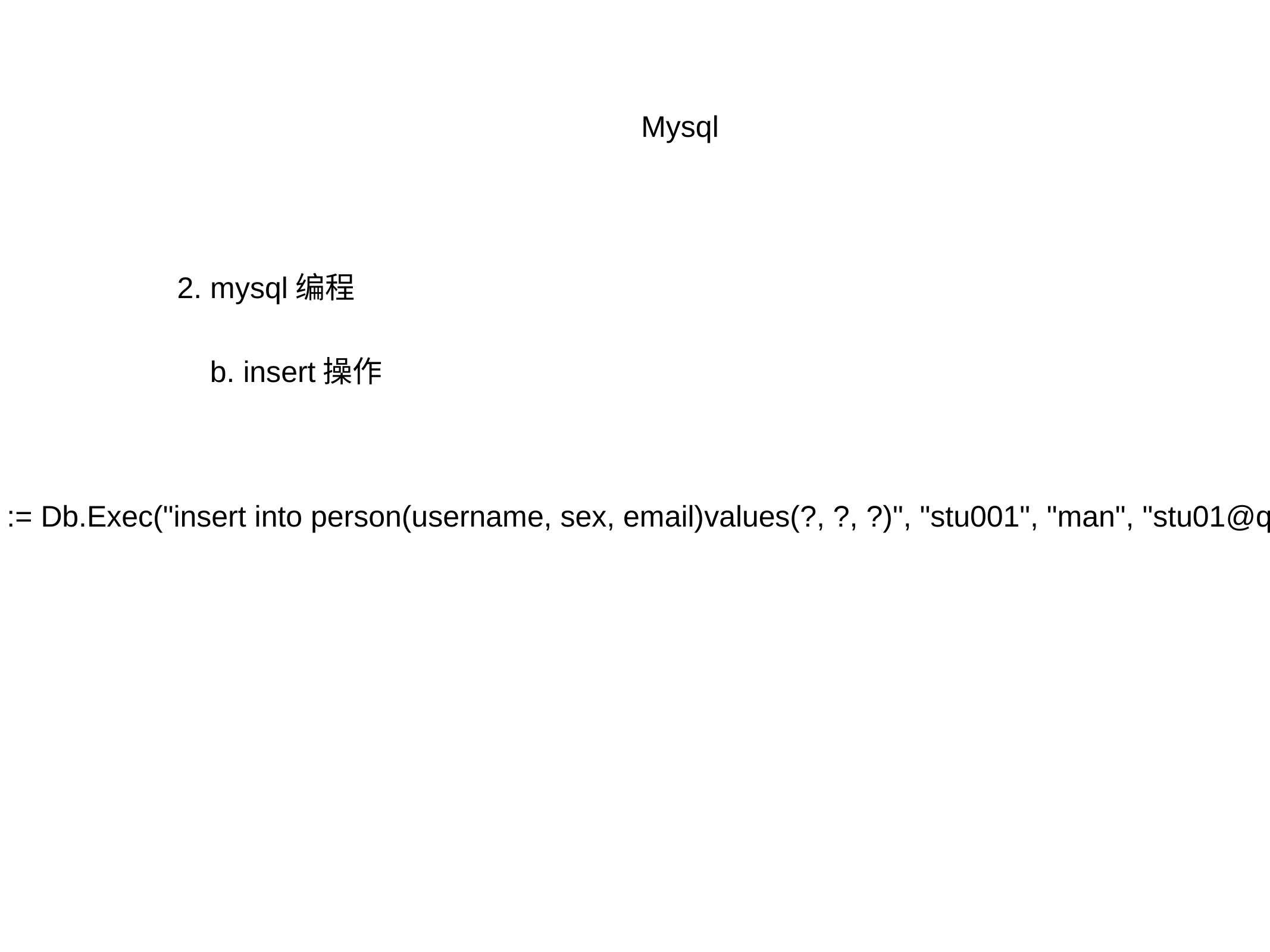

Mysql
2. mysql编程
b. insert操作
r, err := Db.Exec("insert into person(username, sex, email)values(?, ?, ?)", "stu001", "man", "stu01@qq.com")